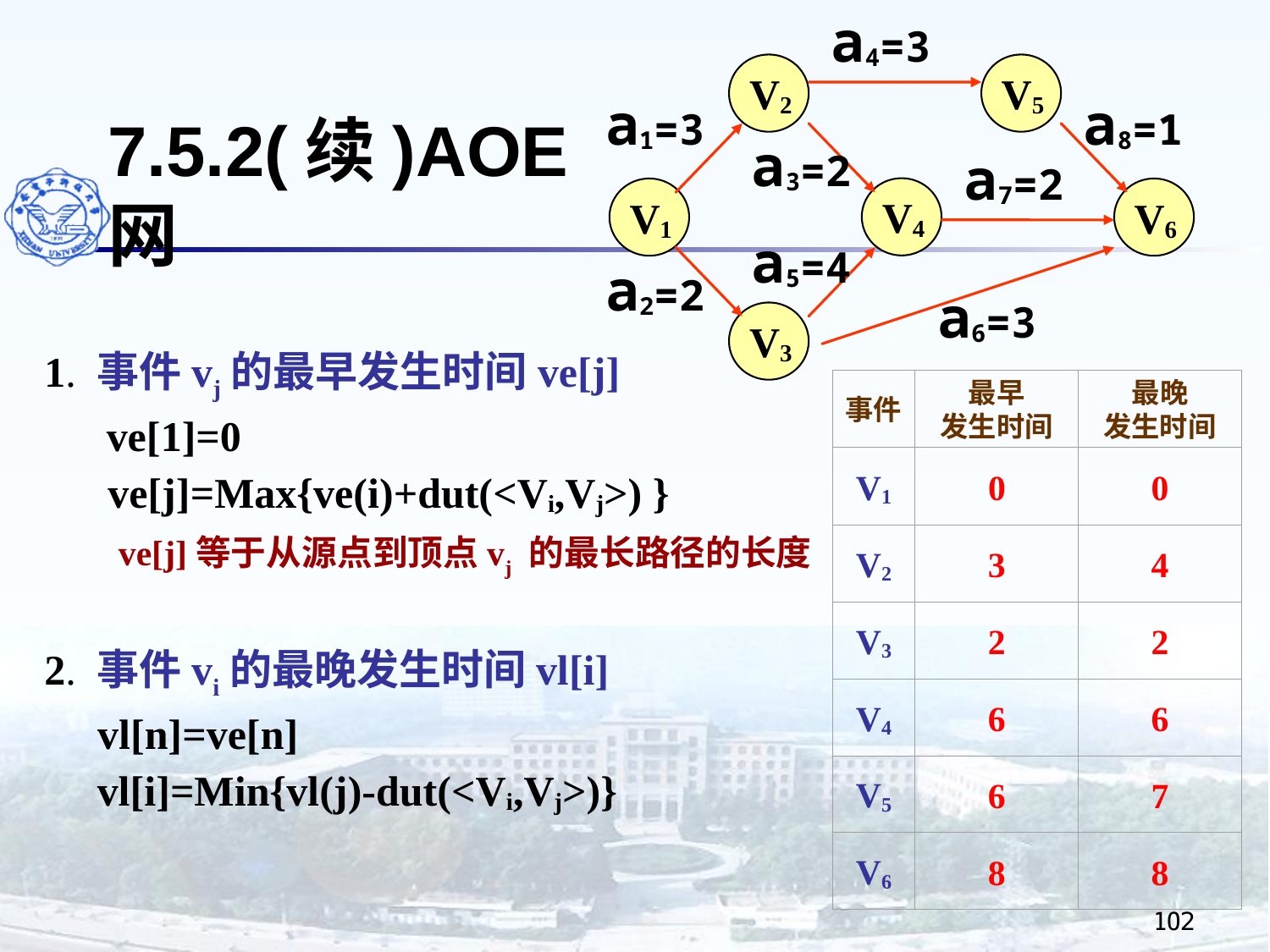

a4=3
a1=3
a8=1
a3=2
a7=2
a5=4
a2=2
a6=3

V2

V5

V4

V1

V6

V3
7.5.2(续)AOE网
1. 事件vj的最早发生时间ve[j]
       ve[1]=0
      ve[j]=Max{ve(i)+dut(<Vi,Vj>) }
 ve[j]等于从源点到顶点vj 的最长路径的长度

事件

最早
发生时间

最晚
发生时间

V1

0

0

V2

3

4

V3

2

2
2. 事件vi的最晚发生时间vl[i]
      vl[n]=ve[n]
     vl[i]=Min{vl(j)-dut(<Vi,Vj>)}

V4

6

6

V5

6

7

V6

8

8
102